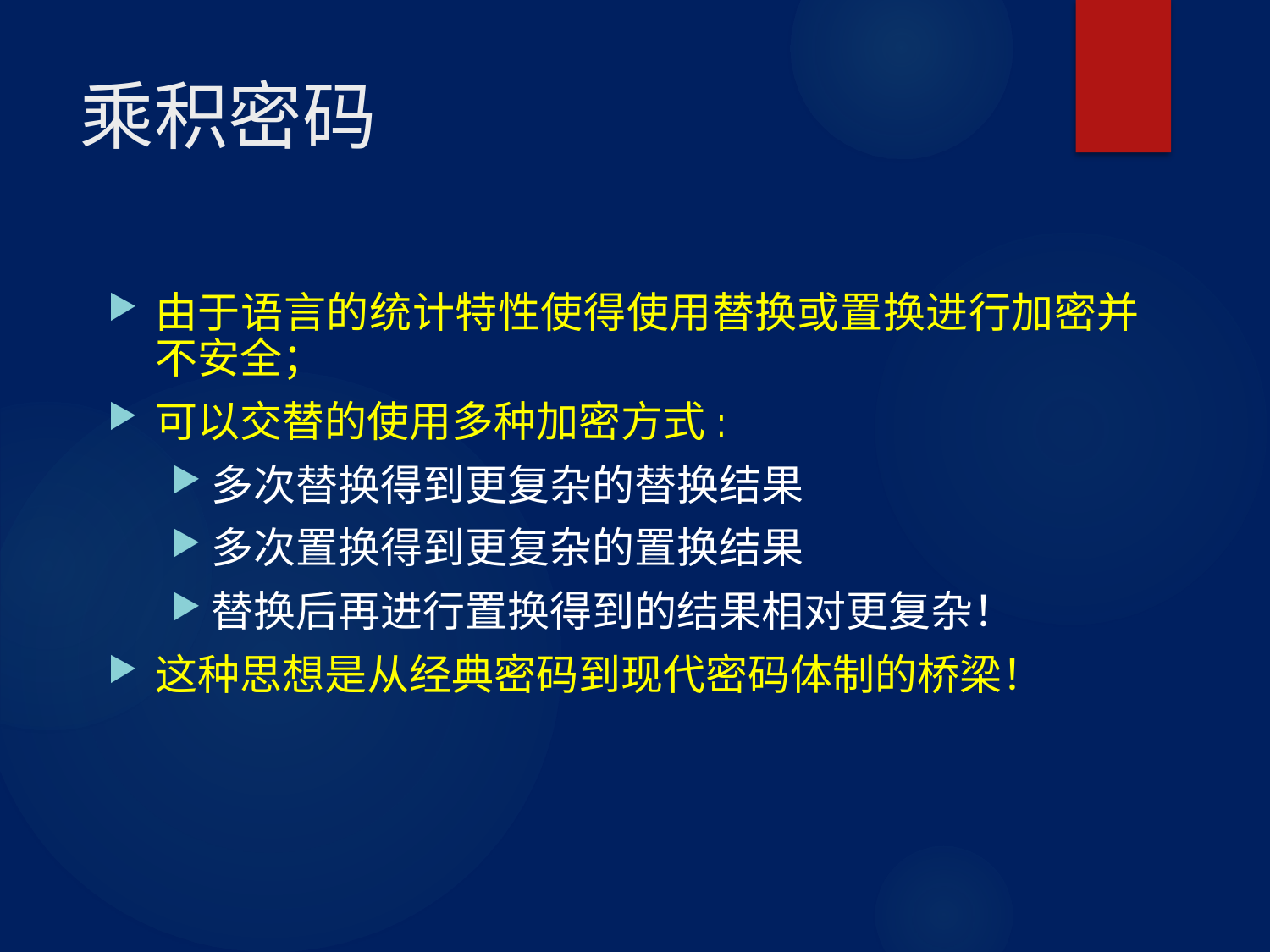

# 乘积密码
由于语言的统计特性使得使用替换或置换进行加密并不安全；
可以交替的使用多种加密方式:
多次替换得到更复杂的替换结果
多次置换得到更复杂的置换结果
替换后再进行置换得到的结果相对更复杂！
这种思想是从经典密码到现代密码体制的桥梁！